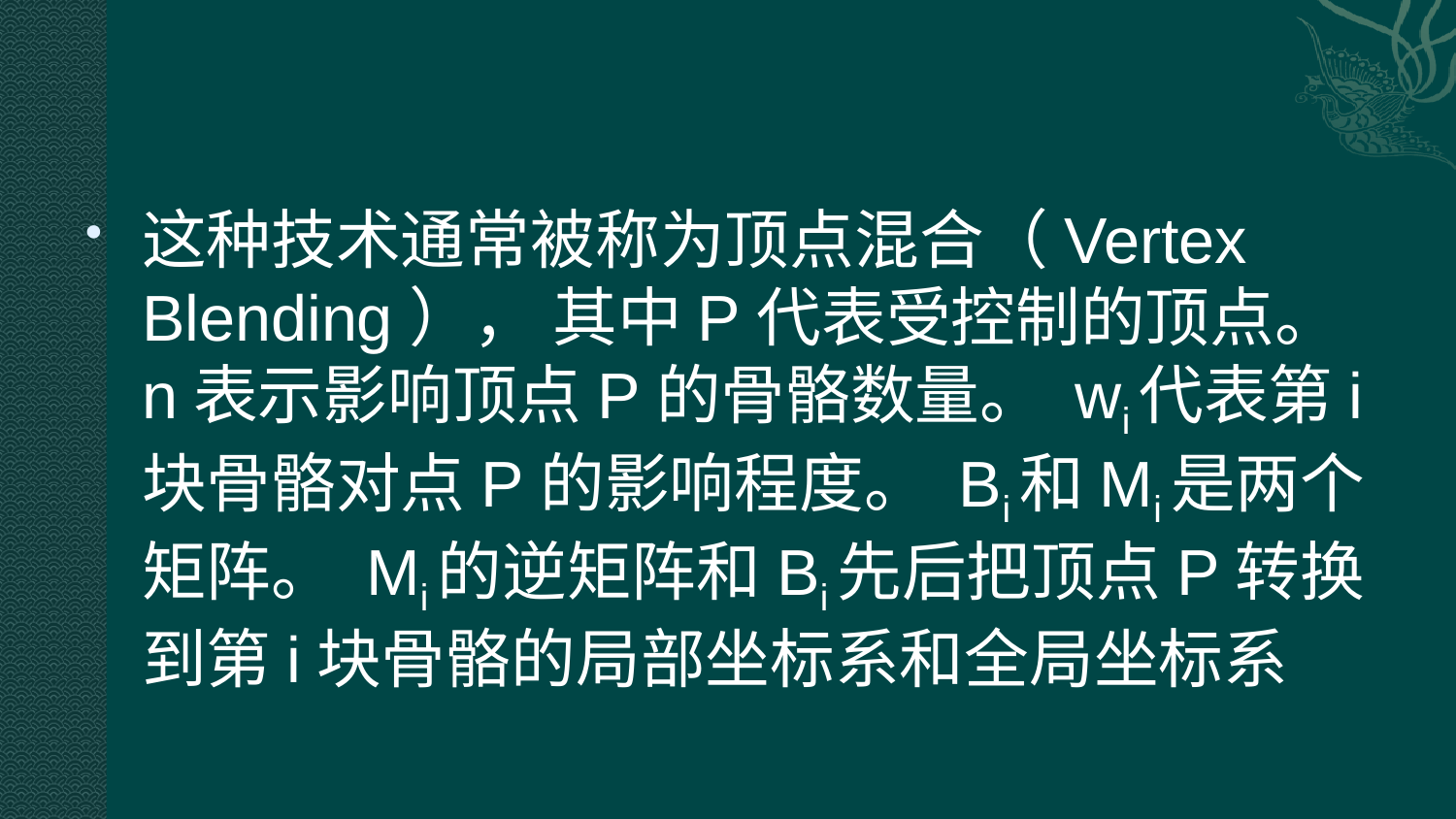

#
这种技术通常被称为顶点混合（Vertex Blending）， 其中P代表受控制的顶点。 n表示影响顶点P的骨骼数量。 wi代表第i块骨骼对点P的影响程度。 Bi和Mi是两个矩阵。 Mi的逆矩阵和Bi先后把顶点P转换到第i块骨骼的局部坐标系和全局坐标系